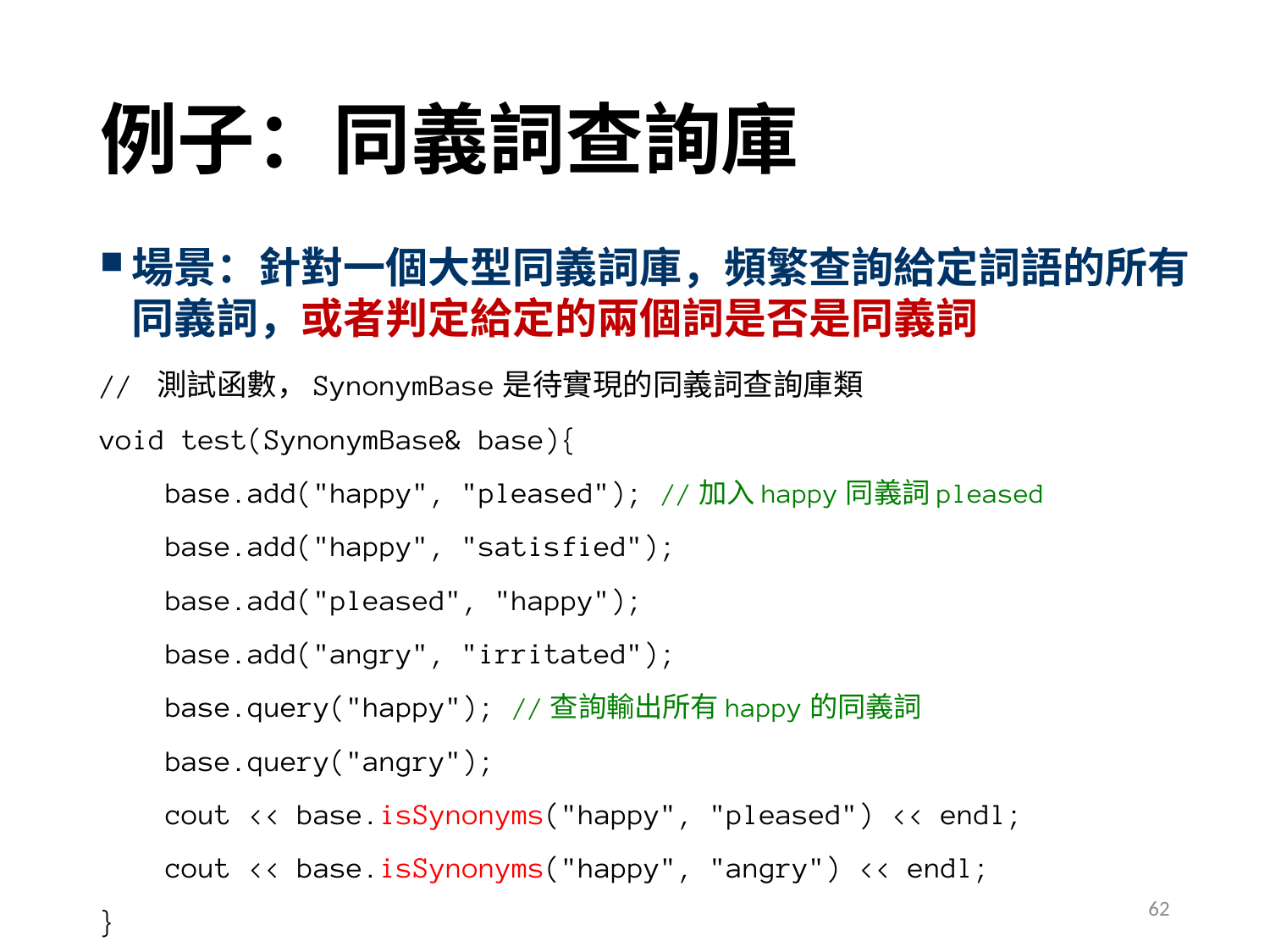

# 例子：同義詞查詢庫
場景：針對一個大型同義詞庫，頻繁查詢給定詞語的所有同義詞，或者判定給定的兩個詞是否是同義詞
// 測試函數，SynonymBase是待實現的同義詞查詢庫類
void test(SynonymBase& base){
    base.add("happy", "pleased"); //加入happy同義詞pleased
    base.add("happy", "satisfied");
    base.add("pleased", "happy");
    base.add("angry", "irritated");
    base.query("happy"); //查詢輸出所有happy的同義詞
    base.query("angry");
    cout << base.isSynonyms("happy", "pleased") << endl;
    cout << base.isSynonyms("happy", "angry") << endl;
}
62